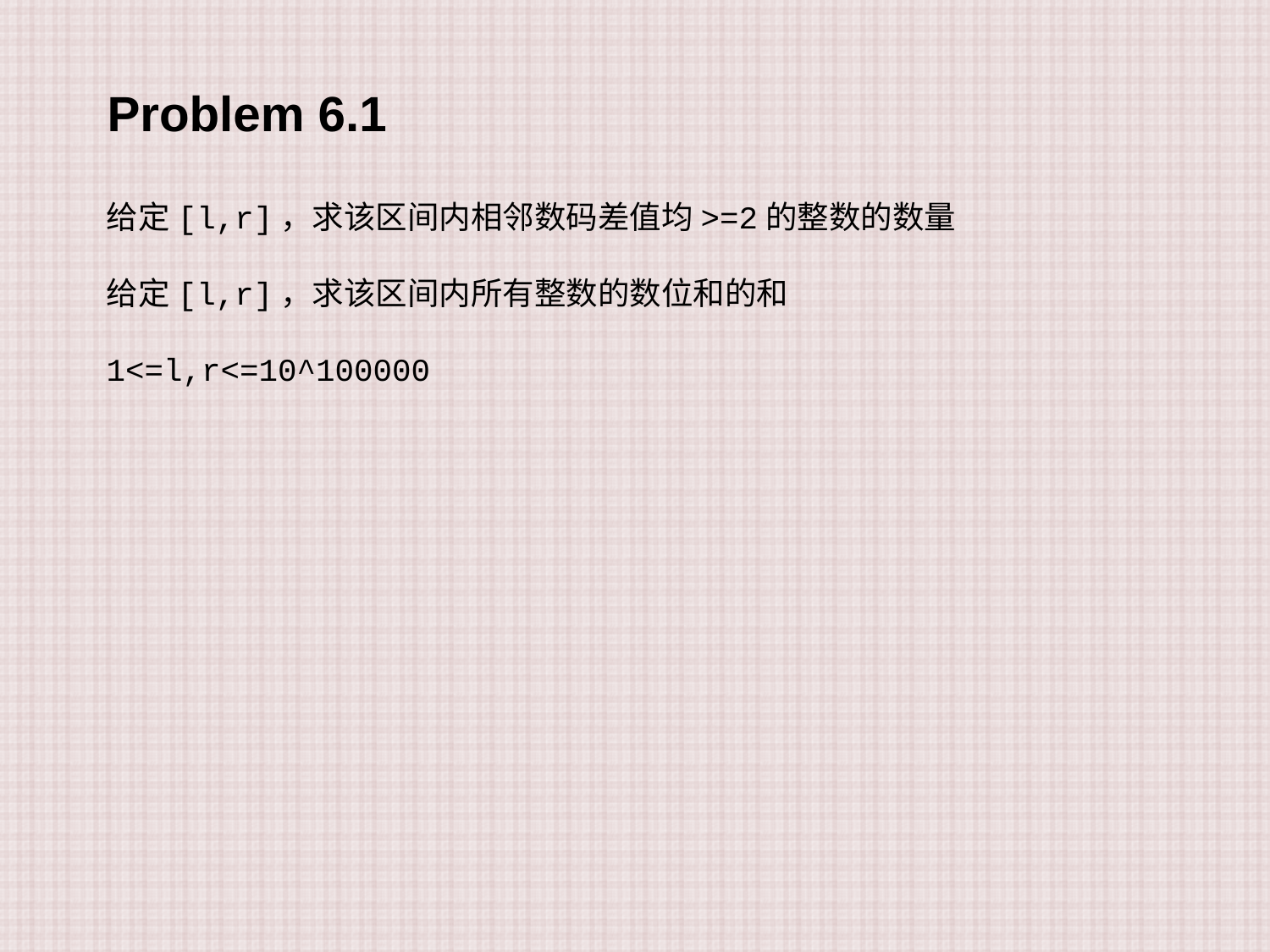

Problem 6.1
给定[l,r]，求该区间内相邻数码差值均>=2的整数的数量

给定[l,r]，求该区间内所有整数的数位和的和

1<=l,r<=10^100000